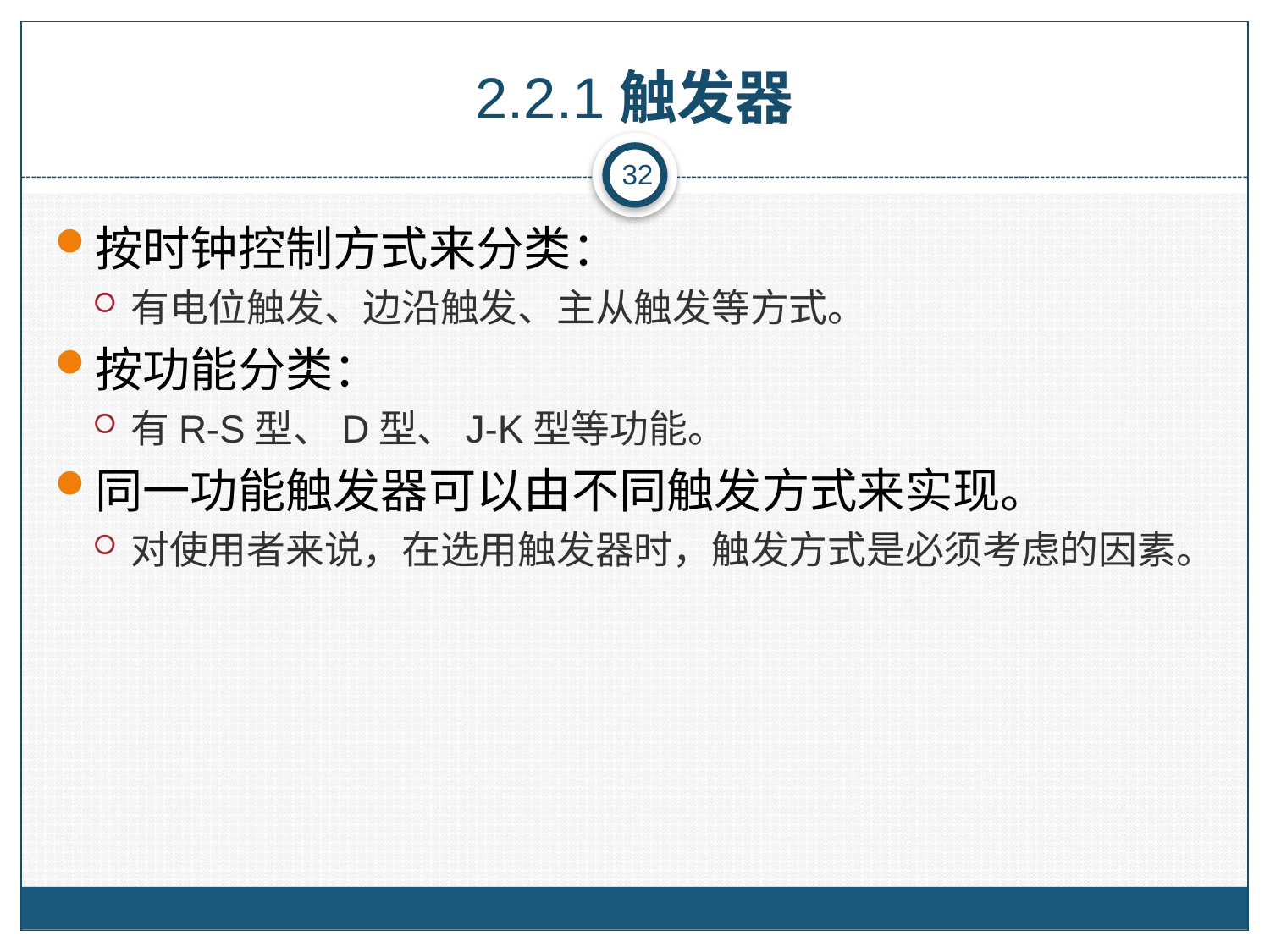

# 2.2.1触发器
32
按时钟控制方式来分类：
有电位触发、边沿触发、主从触发等方式。
按功能分类：
有R-S型、D型、J-K型等功能。
同一功能触发器可以由不同触发方式来实现。
对使用者来说，在选用触发器时，触发方式是必须考虑的因素。